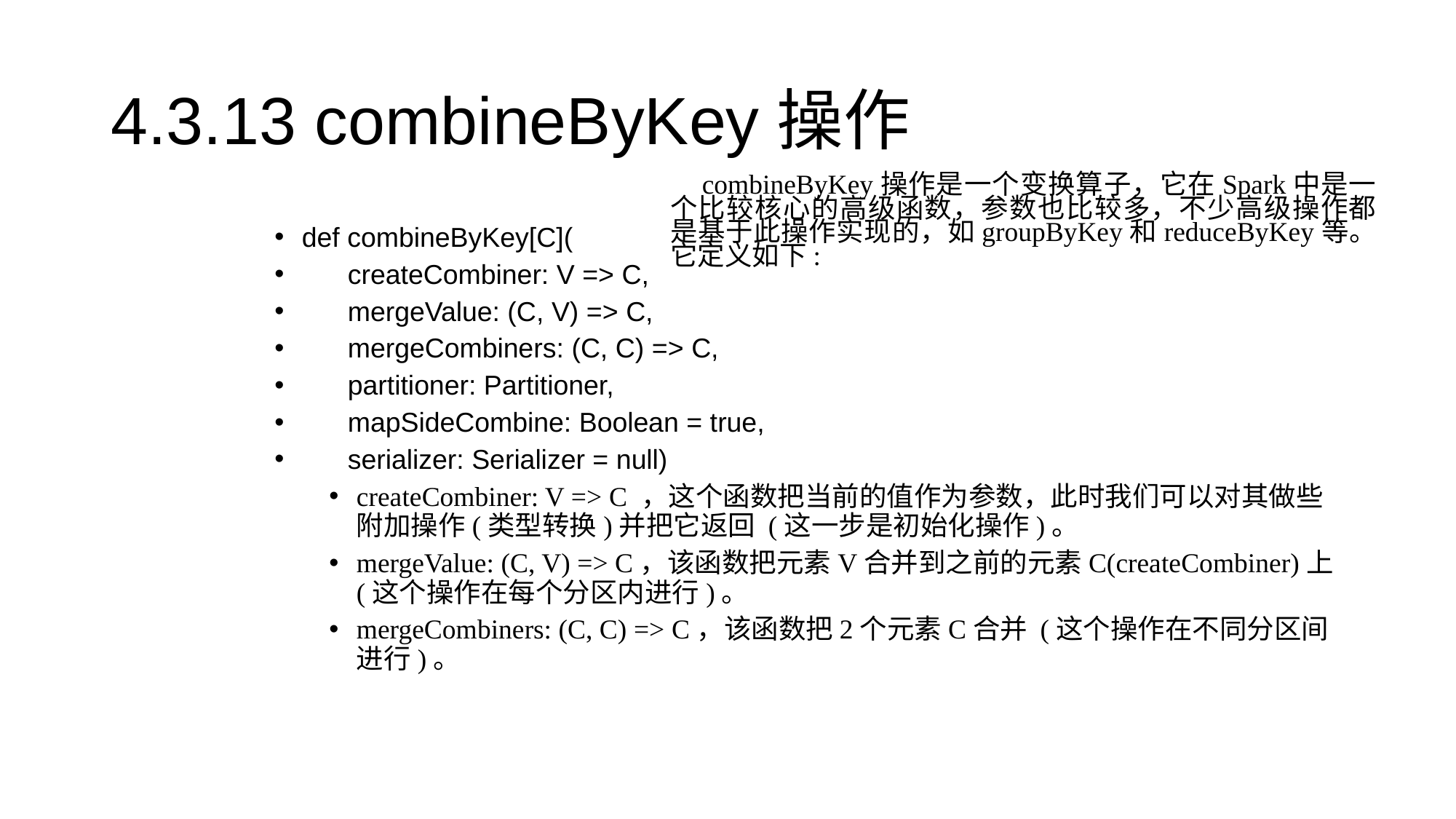

# 4.3.13 combineByKey操作
combineByKey操作是一个变换算子，它在Spark中是一个比较核心的高级函数，参数也比较多，不少高级操作都是基于此操作实现的，如groupByKey和reduceByKey等。它定义如下:
def combineByKey[C](
      createCombiner: V => C,
      mergeValue: (C, V) => C,
      mergeCombiners: (C, C) => C,
      partitioner: Partitioner,
      mapSideCombine: Boolean = true,
      serializer: Serializer = null)
createCombiner: V => C ，这个函数把当前的值作为参数，此时我们可以对其做些附加操作(类型转换)并把它返回 (这一步是初始化操作)。
mergeValue: (C, V) => C，该函数把元素V合并到之前的元素C(createCombiner)上 (这个操作在每个分区内进行)。
mergeCombiners: (C, C) => C，该函数把2个元素C合并 (这个操作在不同分区间进行)。